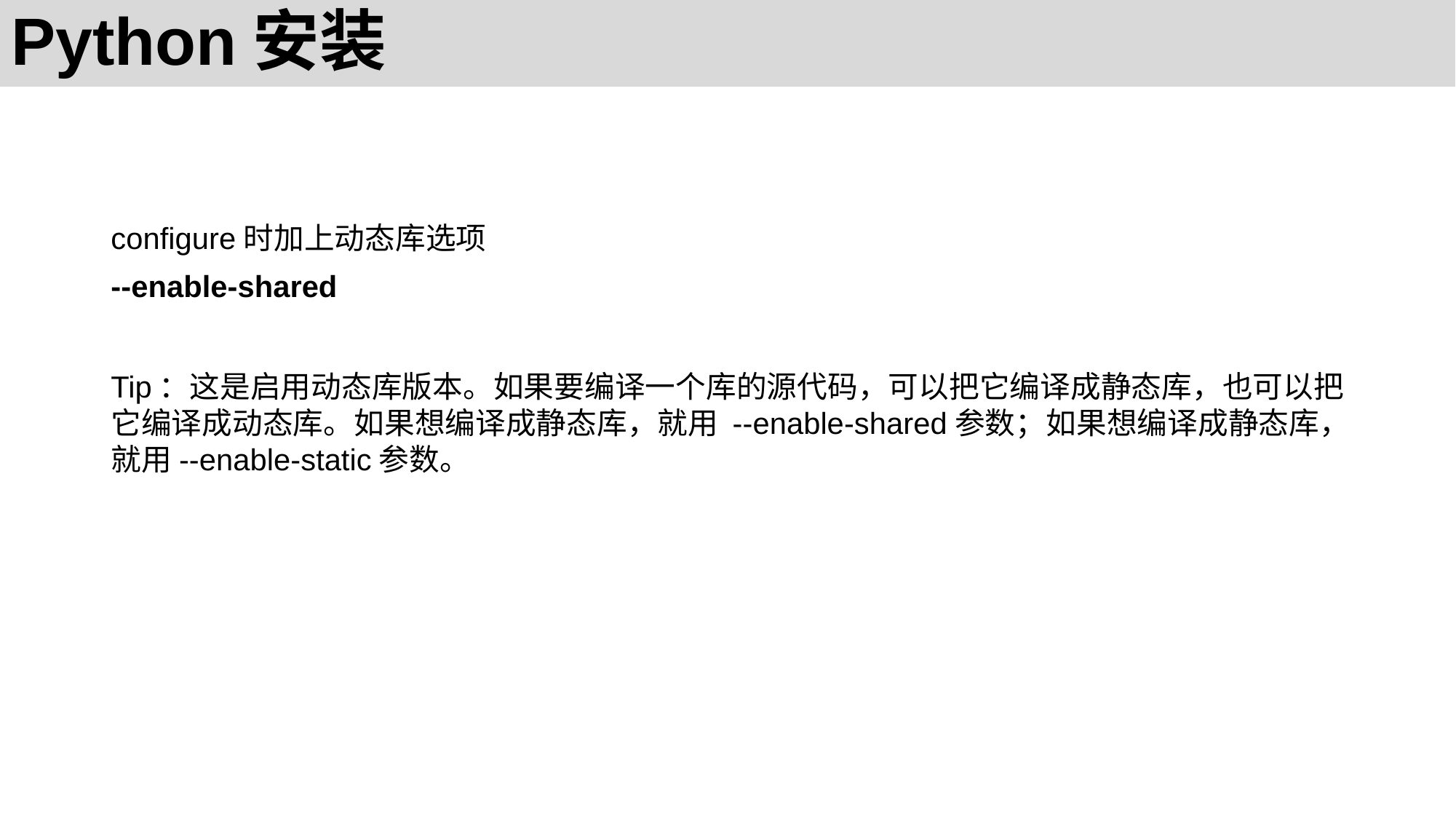

# Python安装
configure时加上动态库选项
--enable-shared

Tip：这是启用动态库版本。如果要编译一个库的源代码，可以把它编译成静态库，也可以把它编译成动态库。如果想编译成静态库，就用 --enable-shared参数；如果想编译成静态库，就用--enable-static参数。